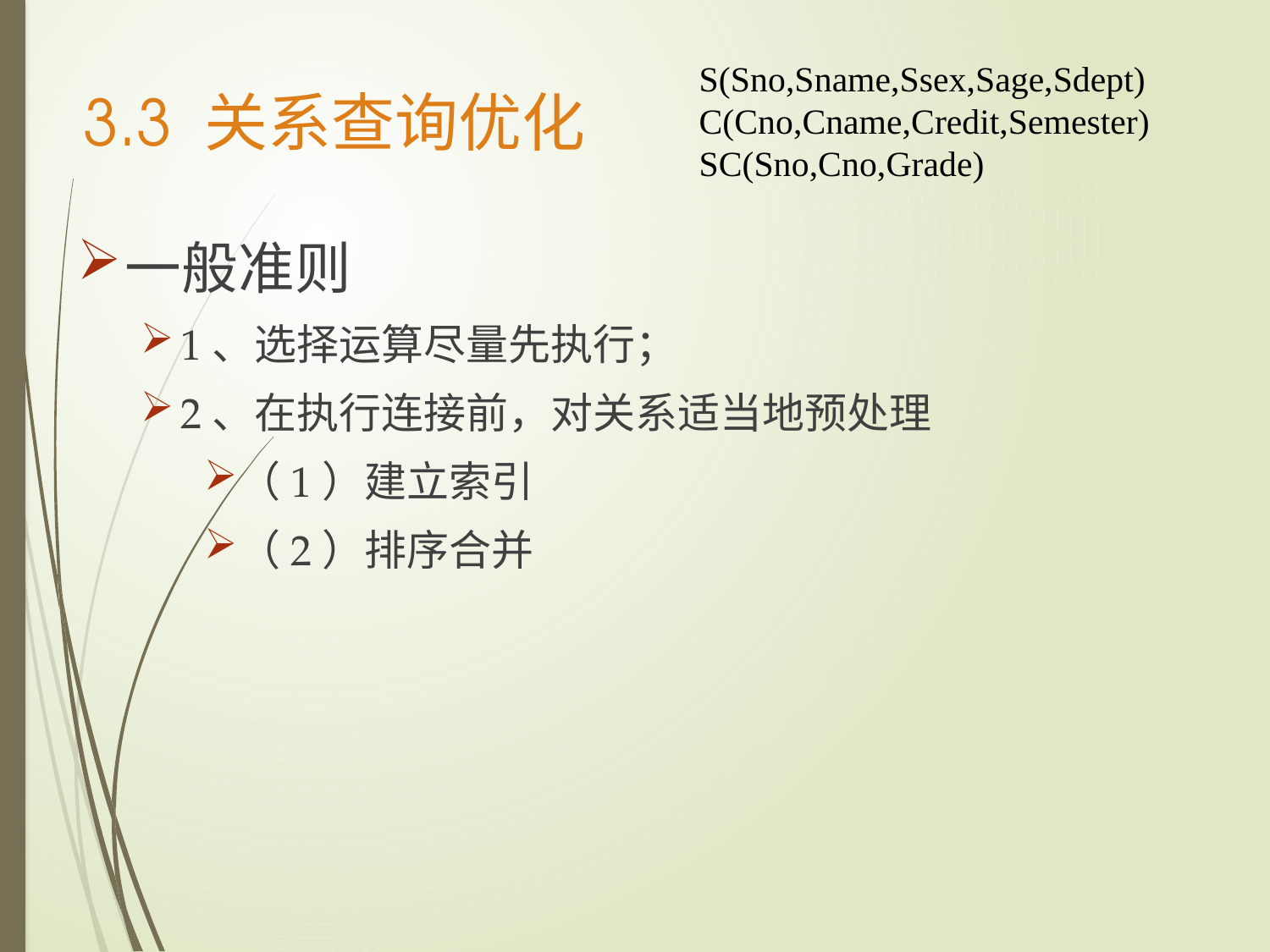

S(Sno,Sname,Ssex,Sage,Sdept)
C(Cno,Cname,Credit,Semester)
SC(Sno,Cno,Grade)
# 3.3 关系查询优化
一般准则
1、选择运算尽量先执行；
2、在执行连接前，对关系适当地预处理
（1）建立索引
（2）排序合并